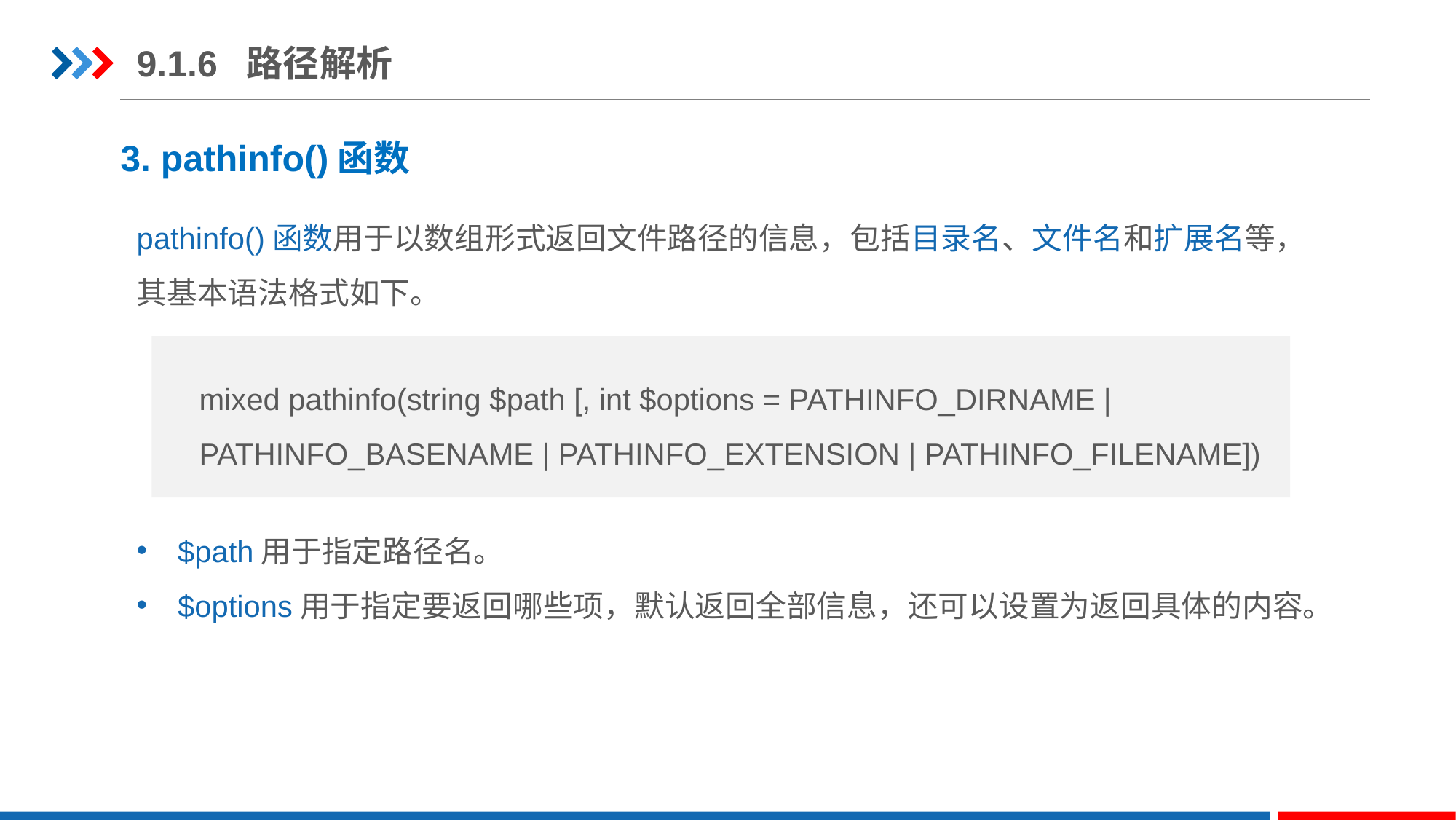

9.1.6  路径解析
3. pathinfo()函数
pathinfo()函数用于以数组形式返回文件路径的信息，包括目录名、文件名和扩展名等，其基本语法格式如下。

mixed pathinfo(string $path [, int $options = PATHINFO_DIRNAME | PATHINFO_BASENAME | PATHINFO_EXTENSION | PATHINFO_FILENAME])
$path用于指定路径名。
$options用于指定要返回哪些项，默认返回全部信息，还可以设置为返回具体的内容。